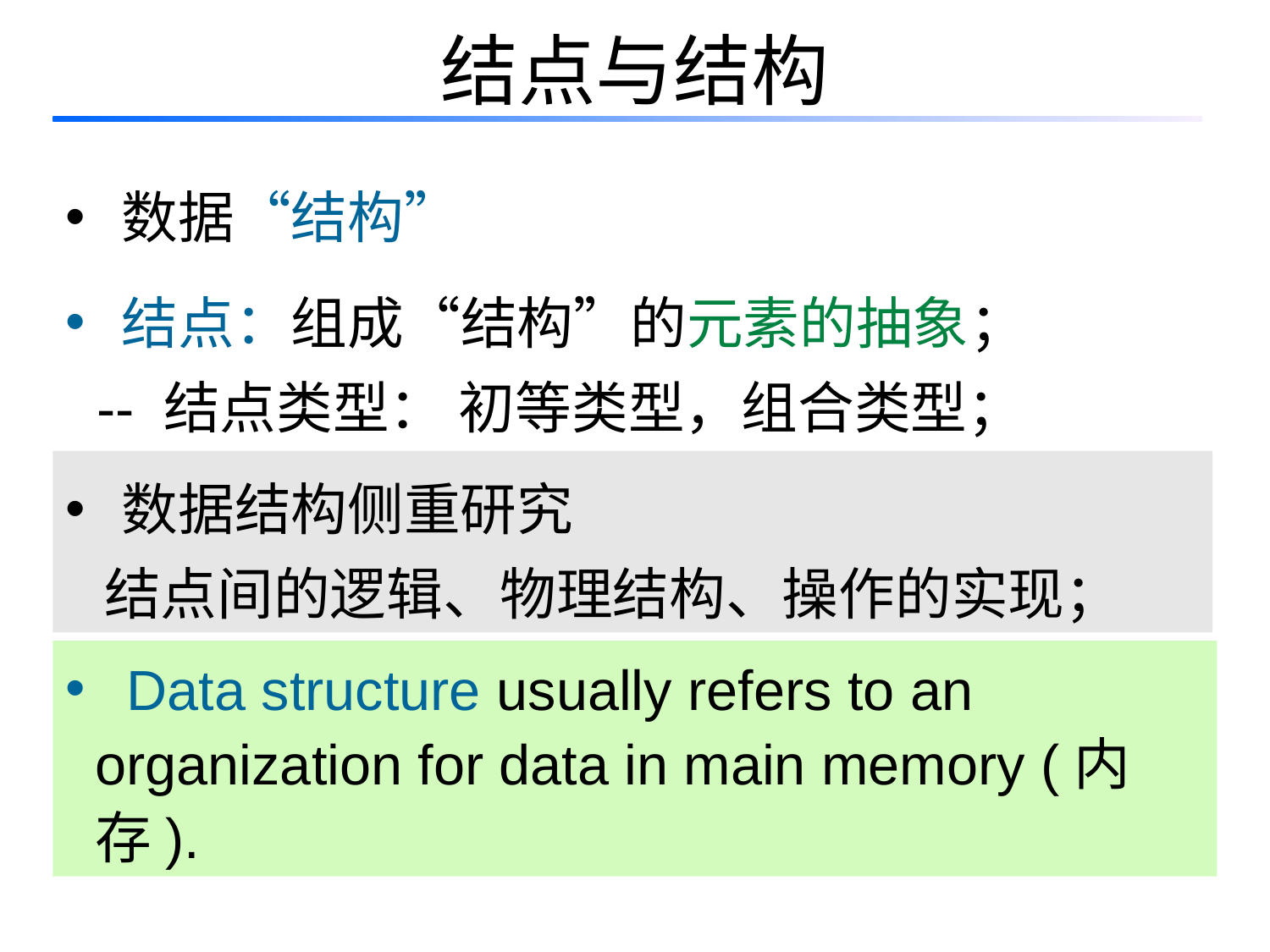

# 结点与结构

 数据“结构”
 结点：组成“结构”的元素的抽象；
  -- 结点类型： 初等类型，组合类型；
 数据结构侧重研究
  结点间的逻辑、物理结构、操作的实现；
  Data structure usually refers to an organization for data in main memory (内存).